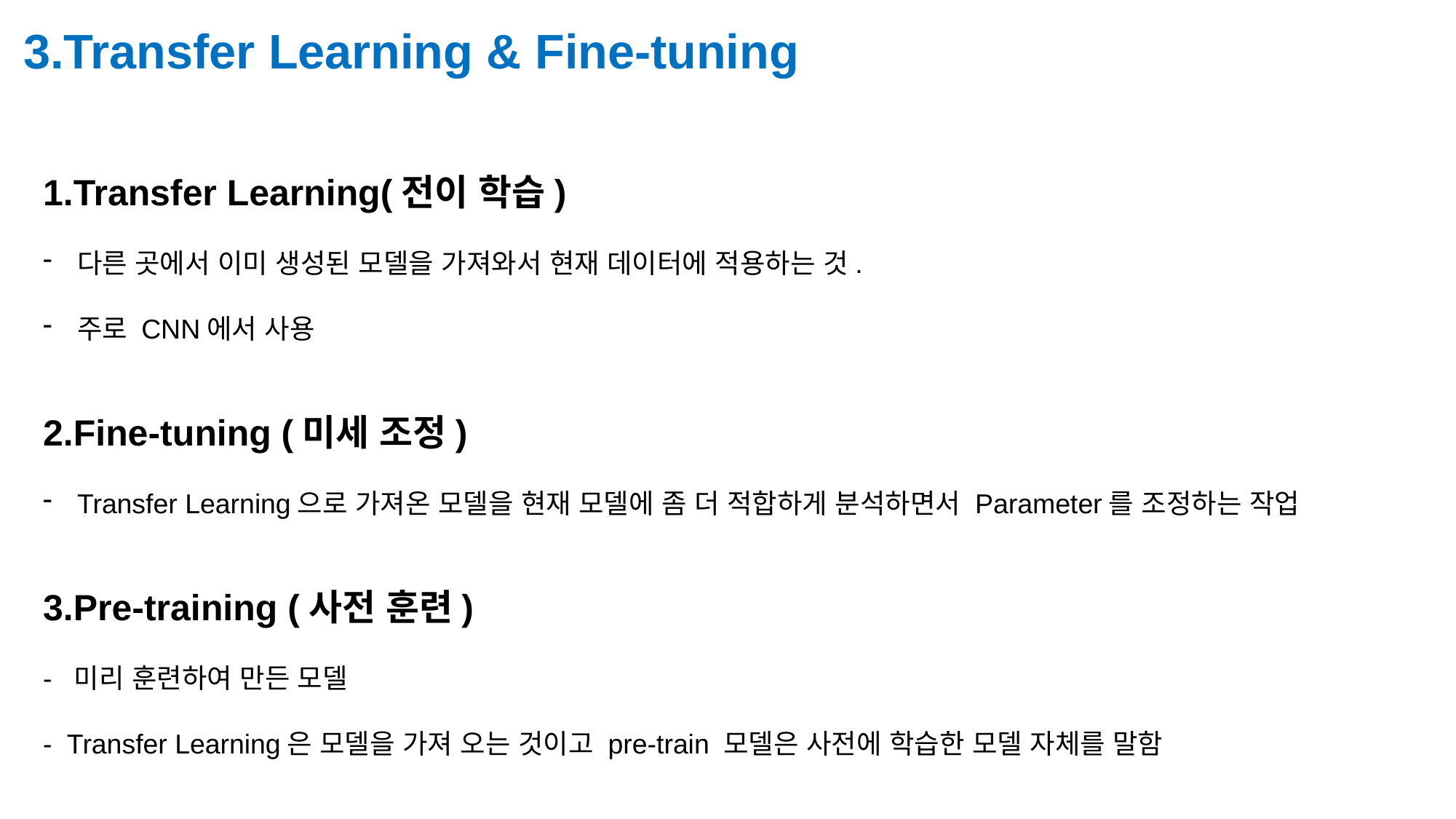

3.Transfer Learning & Fine-tuning
1.Transfer Learning(전이 학습)

다른 곳에서 이미 생성된 모델을 가져와서 현재 데이터에 적용하는 것.

주로 CNN에서 사용

2.Fine-tuning (미세 조정)

Transfer Learning으로 가져온 모델을 현재 모델에 좀 더 적합하게 분석하면서 Parameter를 조정하는 작업

3.Pre-training (사전 훈련)

-  미리 훈련하여 만든 모델

-  Transfer Learning은 모델을 가져 오는 것이고 pre-train 모델은 사전에 학습한 모델 자체를 말함
*SMILES (Simplified molecular-input line-entry system)

-Molecules의 표현식을 변경
(3차원의 구조를  1차원으로 바꾸는 방식)

-SMILES 표기법을 바꾼 방식을 컴퓨터에 입력하기 위해  One-hot encoding 방식 적용

( 파이썬 코드에서는 단어 간의 빈도를 통해 관계를 반영하는 Word Embedding 기법을 사용)